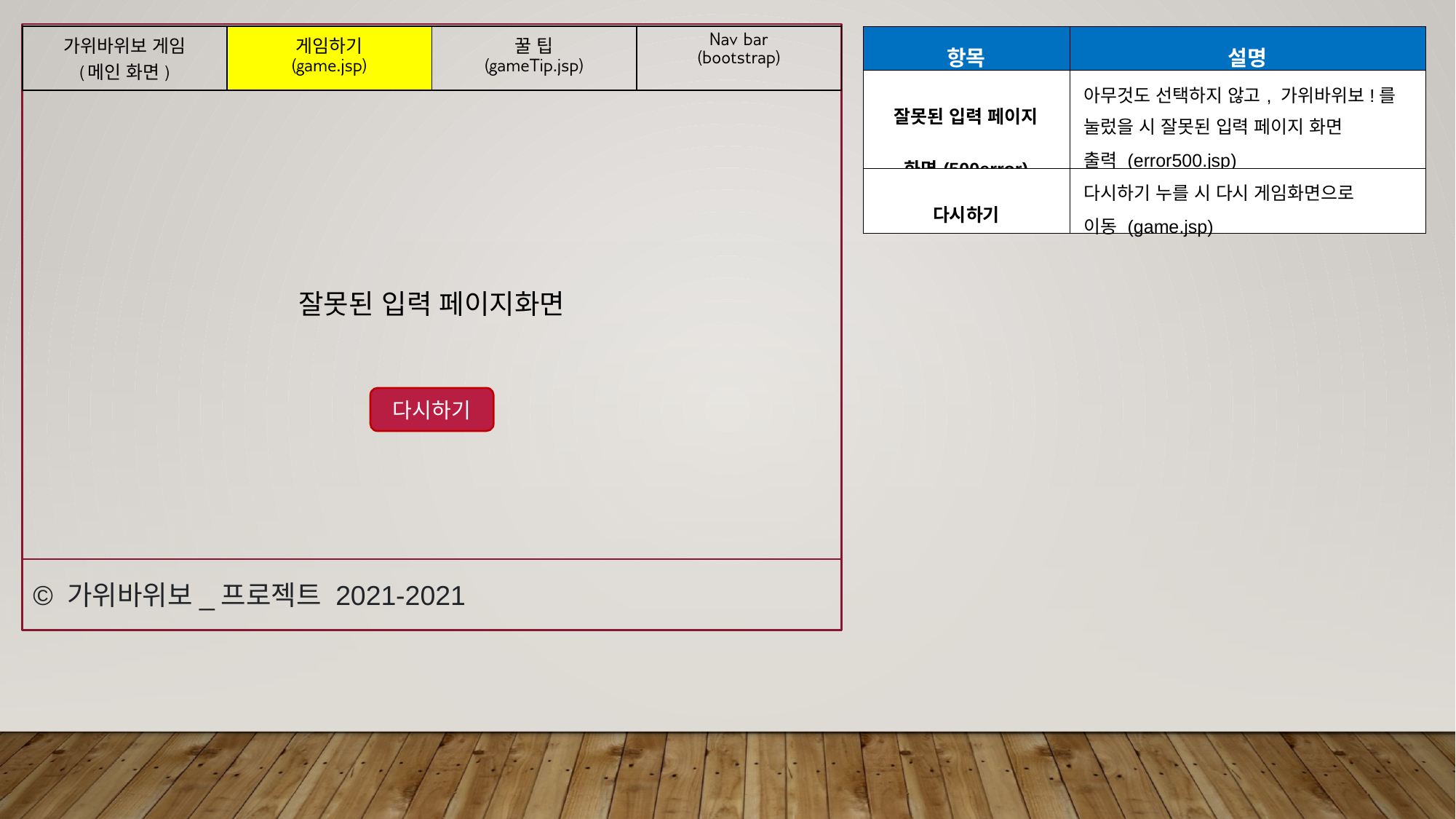

| 가위바위보 게임 (메인 화면) | 게임하기 (game.jsp) | 꿀 팁 (gameTip.jsp) | Nav bar (bootstrap) |
| --- | --- | --- | --- |
| 항목 | 설명 |
| --- | --- |
| 잘못된 입력 페이지 화면(500error) | 아무것도 선택하지 않고, 가위바위보!를 눌렀을 시 잘못된 입력 페이지 화면 출력 (error500.jsp) |
| 다시하기 | 다시하기 누를 시 다시 게임화면으로 이동 (game.jsp) |
잘못된 입력 페이지화면
다시하기

© 가위바위보_프로젝트 2021-2021